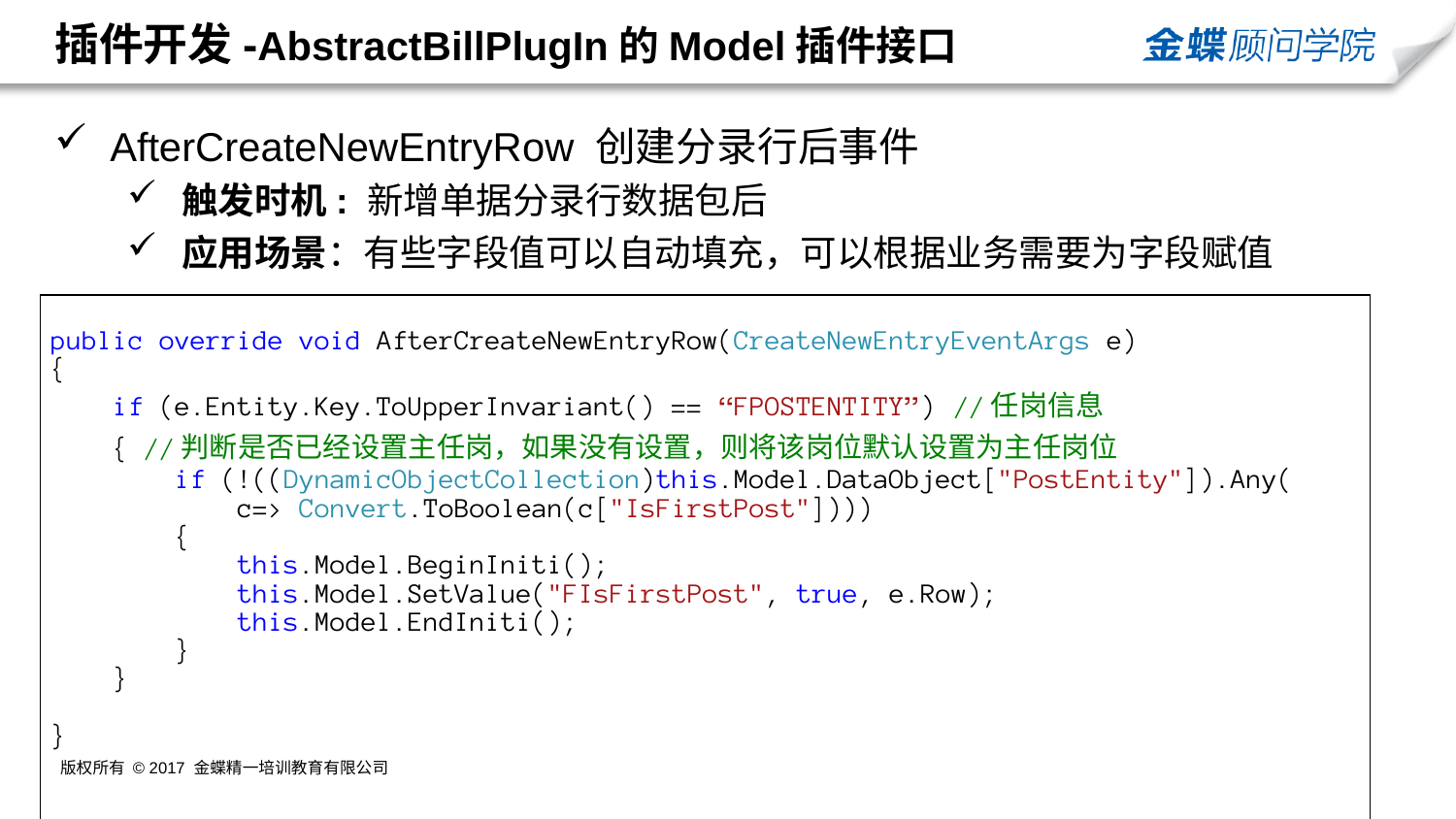

# 插件开发-AbstractBillPlugIn的Model插件接口
  AfterCreateNewEntryRow 创建分录行后事件
触发时机: 新增单据分录行数据包后
应用场景：有些字段值可以自动填充，可以根据业务需要为字段赋值
| public override void AfterCreateNewEntryRow(CreateNewEntryEventArgs e) { if (e.Entity.Key.ToUpperInvariant() == “FPOSTENTITY”) //任岗信息 { //判断是否已经设置主任岗，如果没有设置，则将该岗位默认设置为主任岗位 if (!((DynamicObjectCollection)this.Model.DataObject["PostEntity"]).Any( c=> Convert.ToBoolean(c["IsFirstPost"]))) { this.Model.BeginIniti(); this.Model.SetValue("FIsFirstPost", true, e.Row); this.Model.EndIniti(); } } } |
| --- |